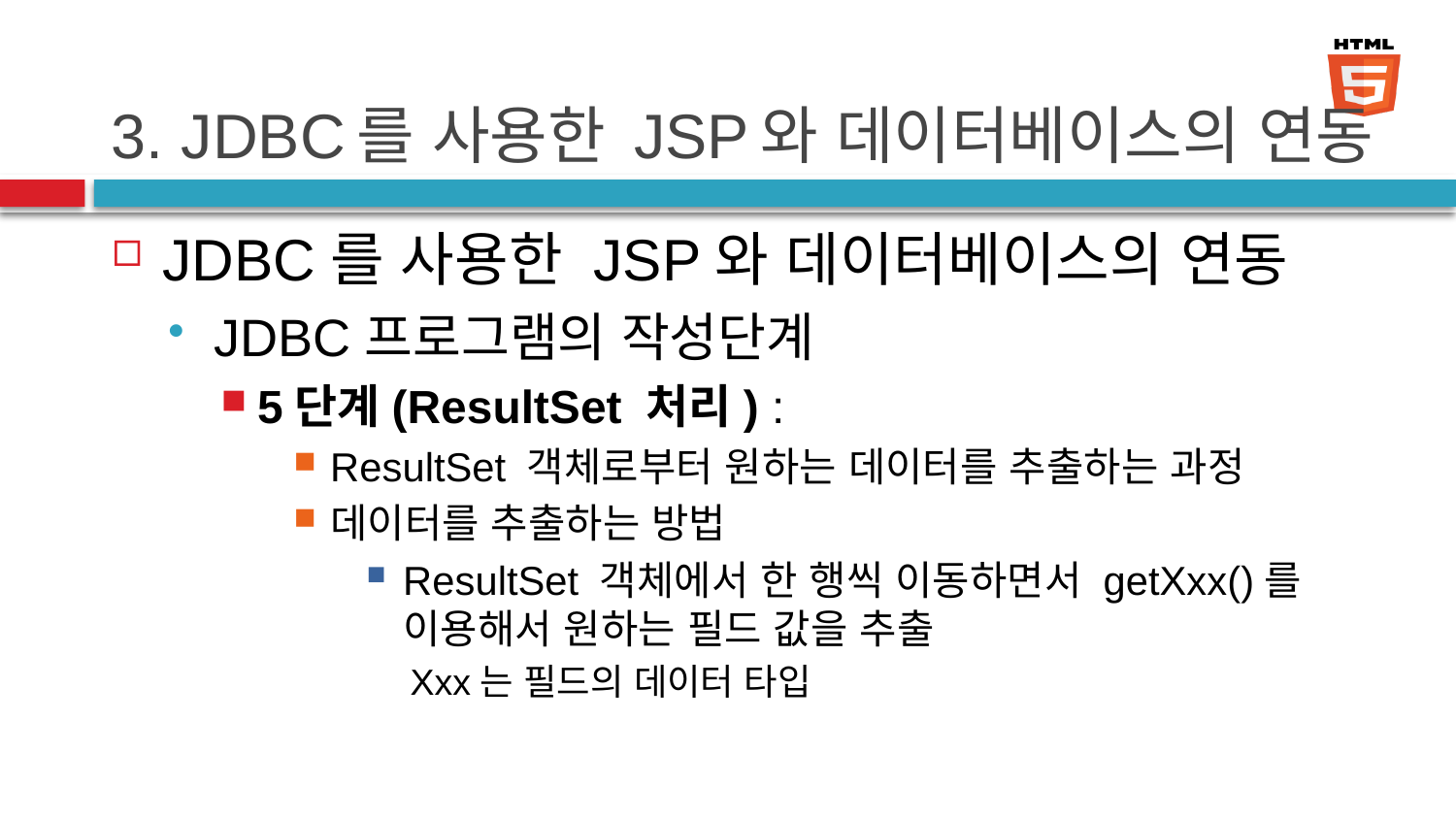

# 3. JDBC를 사용한 JSP와 데이터베이스의 연동
JDBC를 사용한 JSP와 데이터베이스의 연동
JDBC프로그램의 작성단계
5단계(ResultSet 처리) :
ResultSet 객체로부터 원하는 데이터를 추출하는 과정
데이터를 추출하는 방법
ResultSet 객체에서 한 행씩 이동하면서 getXxx()를 이용해서 원하는 필드 값을 추출
Xxx는 필드의 데이터 타입